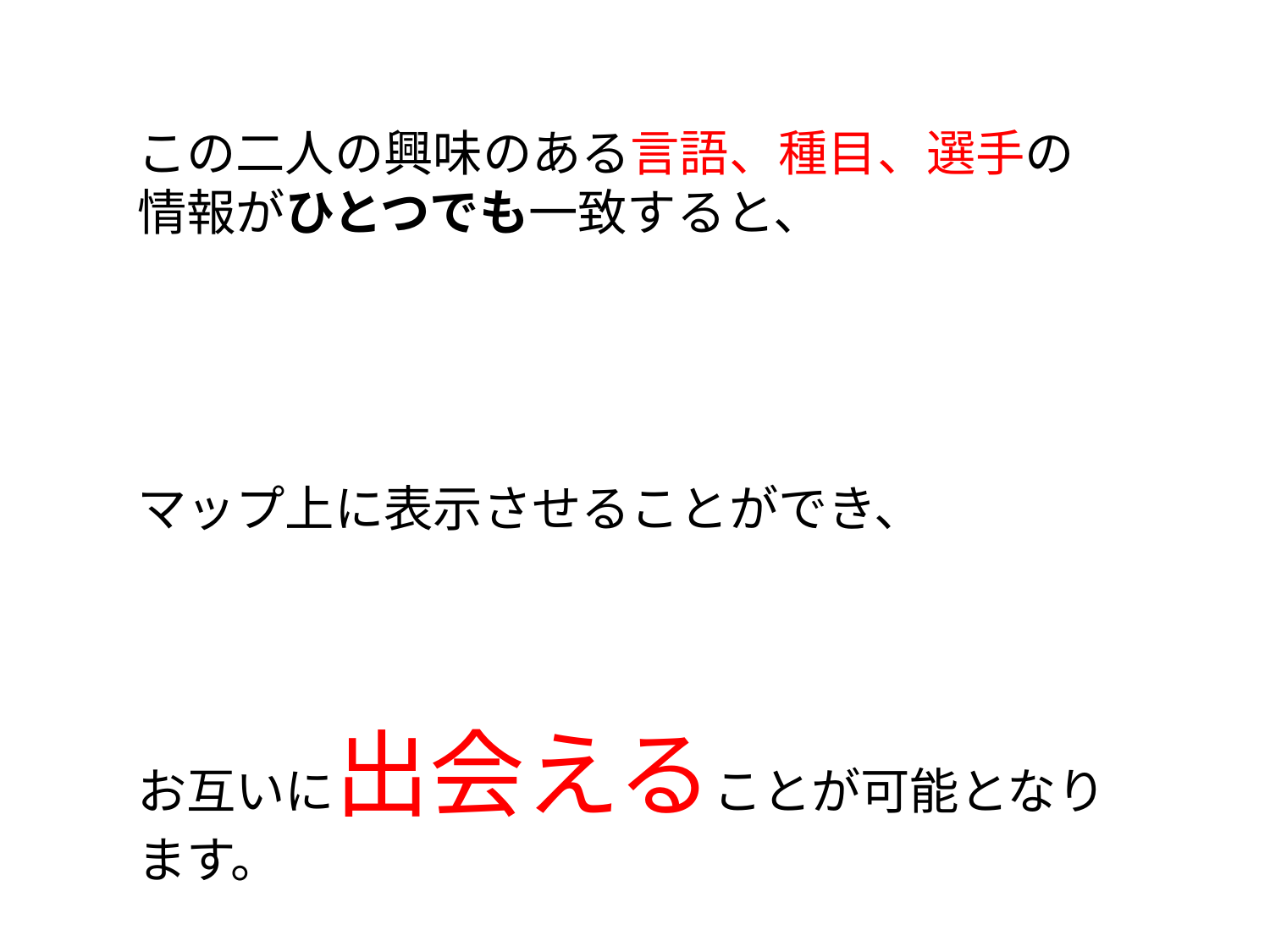

この二人の興味のある言語、種目、選手の情報がひとつでも一致すると、

マップ上に表示させることができ、

お互いに出会えることが可能となります。